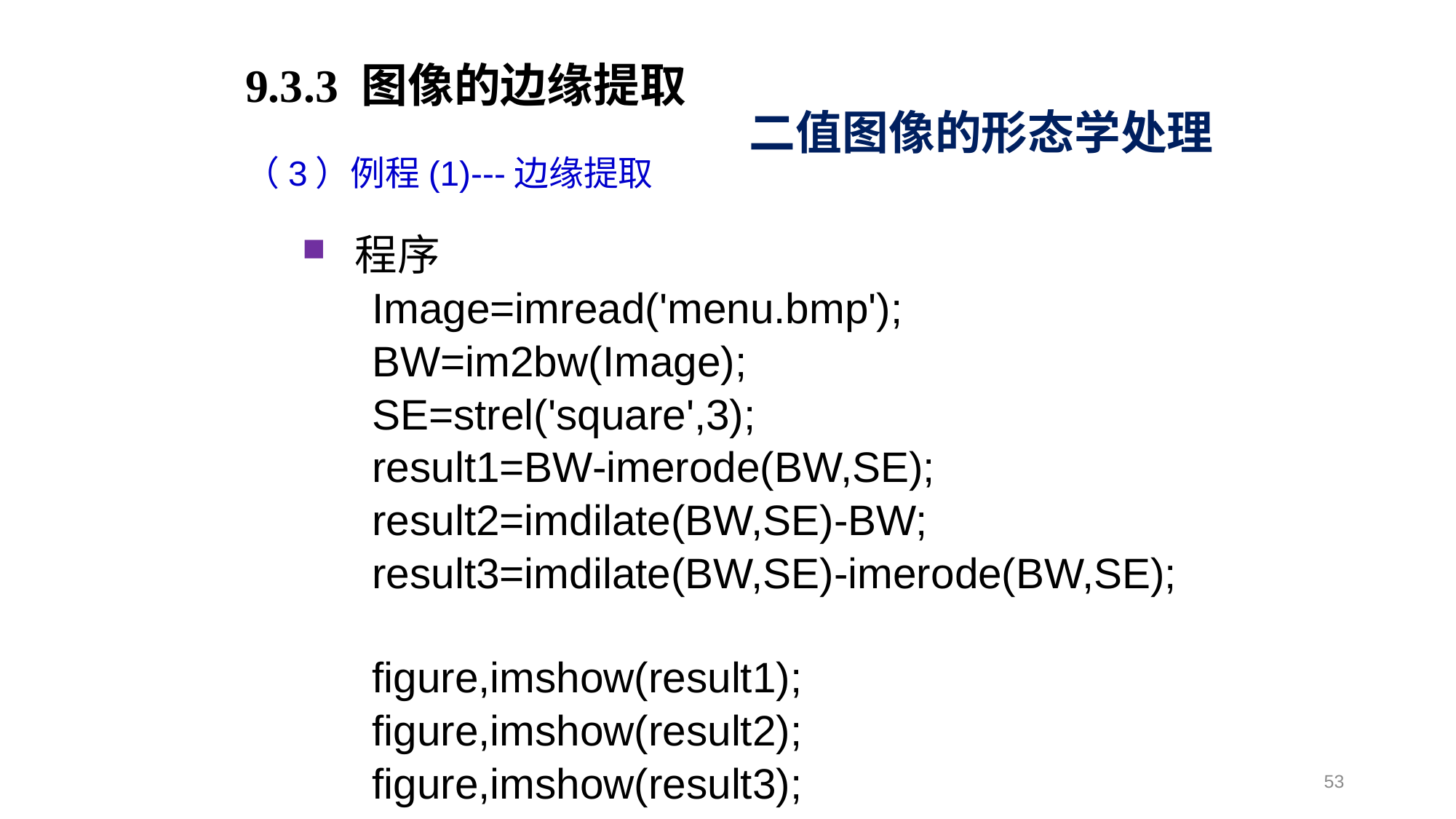

9.3.3 图像的边缘提取
二值图像的形态学处理
（3）例程(1)---边缘提取
程序
Image=imread('menu.bmp');
BW=im2bw(Image);
SE=strel('square',3);
result1=BW-imerode(BW,SE);
result2=imdilate(BW,SE)-BW;
result3=imdilate(BW,SE)-imerode(BW,SE);
figure,imshow(result1);
figure,imshow(result2);
figure,imshow(result3);
53